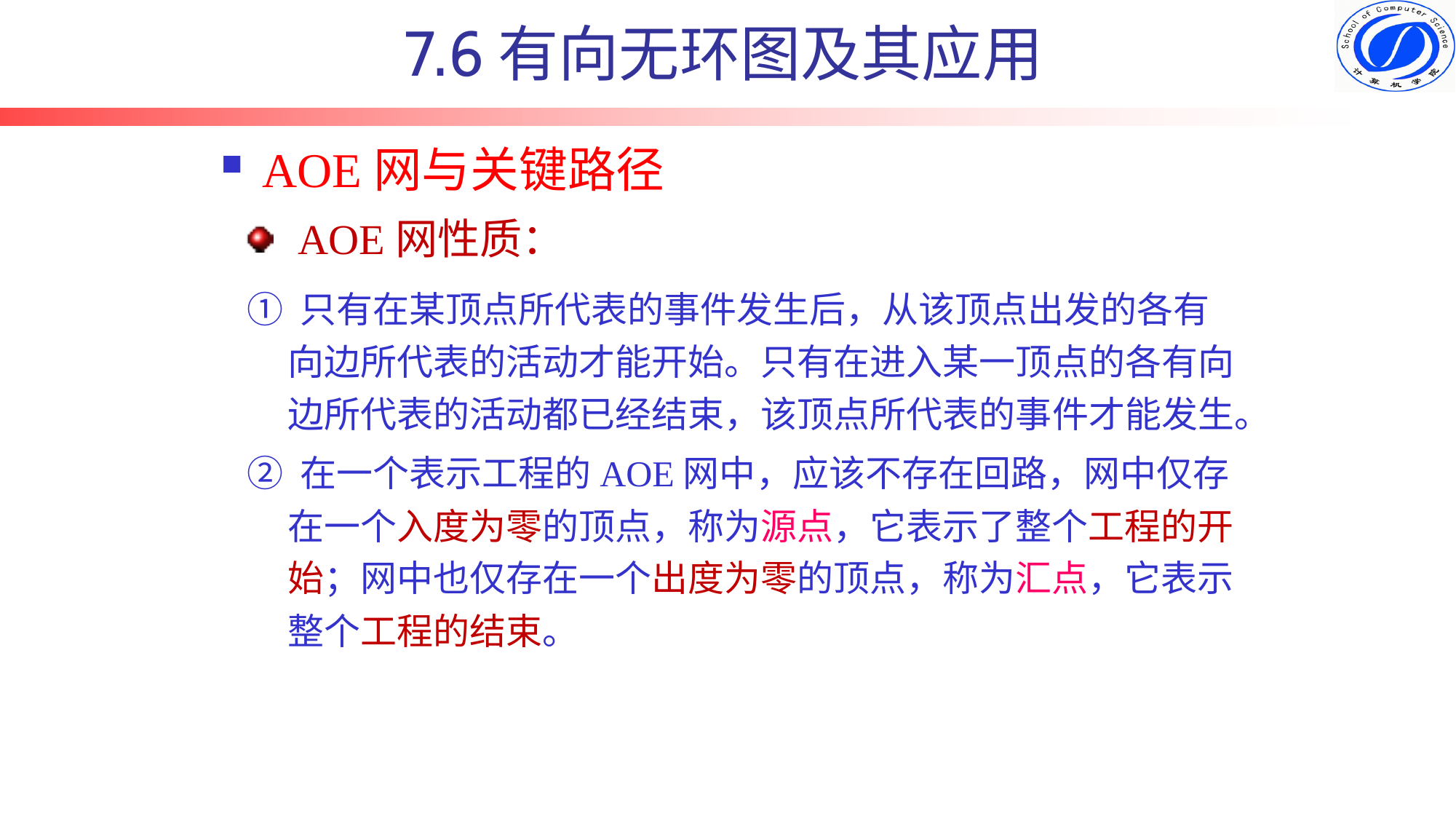

7.6有向无环图及其应用
AOE网与关键路径
AOE网性质：
① 只有在某顶点所代表的事件发生后，从该顶点出发的各有向边所代表的活动才能开始。只有在进入某一顶点的各有向边所代表的活动都已经结束，该顶点所代表的事件才能发生。
② 在一个表示工程的AOE网中，应该不存在回路，网中仅存在一个入度为零的顶点，称为源点，它表示了整个工程的开始；网中也仅存在一个出度为零的顶点，称为汇点，它表示整个工程的结束。